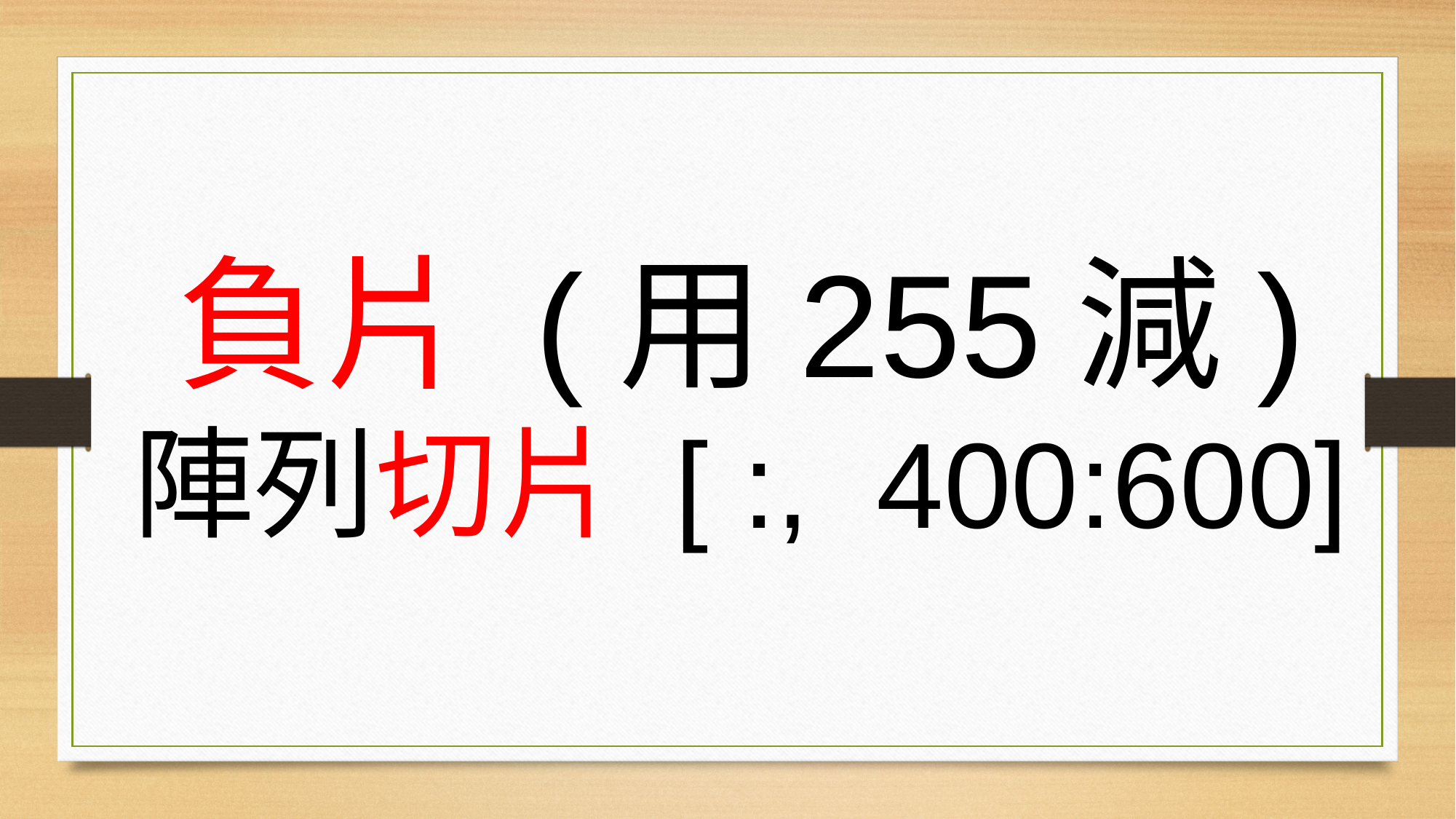

# 負片 (用255減) 陣列切片 [ :,  400:600]